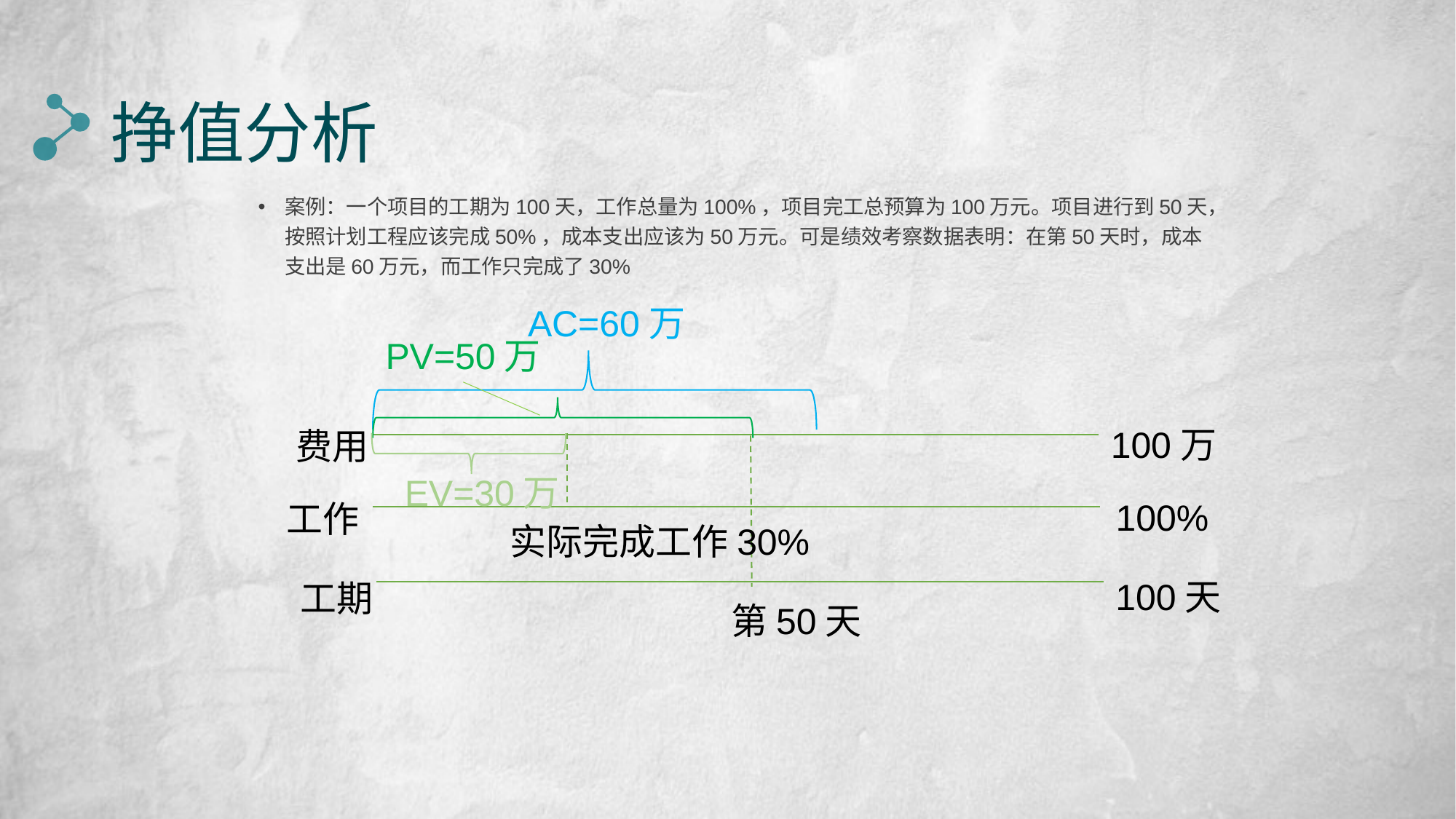

# 挣值分析

案例：一个项目的工期为100天，工作总量为100%，项目完工总预算为100万元。项目进行到50天，按照计划工程应该完成50%，成本支出应该为50万元。可是绩效考察数据表明：在第50天时，成本支出是60万元，而工作只完成了30%

AC=60万
PV=50万

100万
费用
EV=30万
100%
工作
实际完成工作30%
100天
工期
第50天